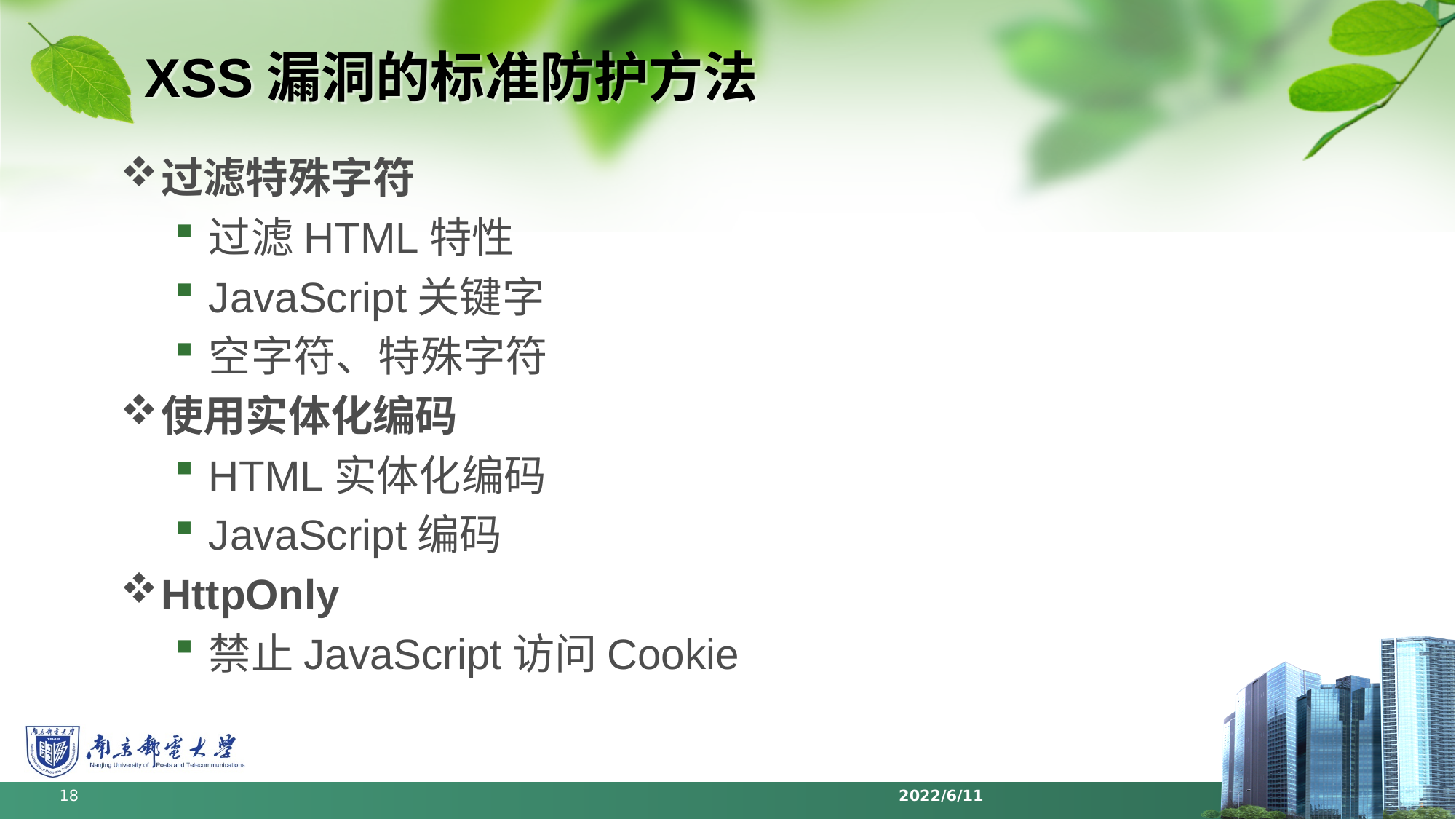

# XSS漏洞的标准防护方法
过滤特殊字符
过滤HTML特性
JavaScript关键字
空字符、特殊字符
使用实体化编码
HTML实体化编码
JavaScript编码
HttpOnly
禁止JavaScript访问Cookie
18
2022/6/11